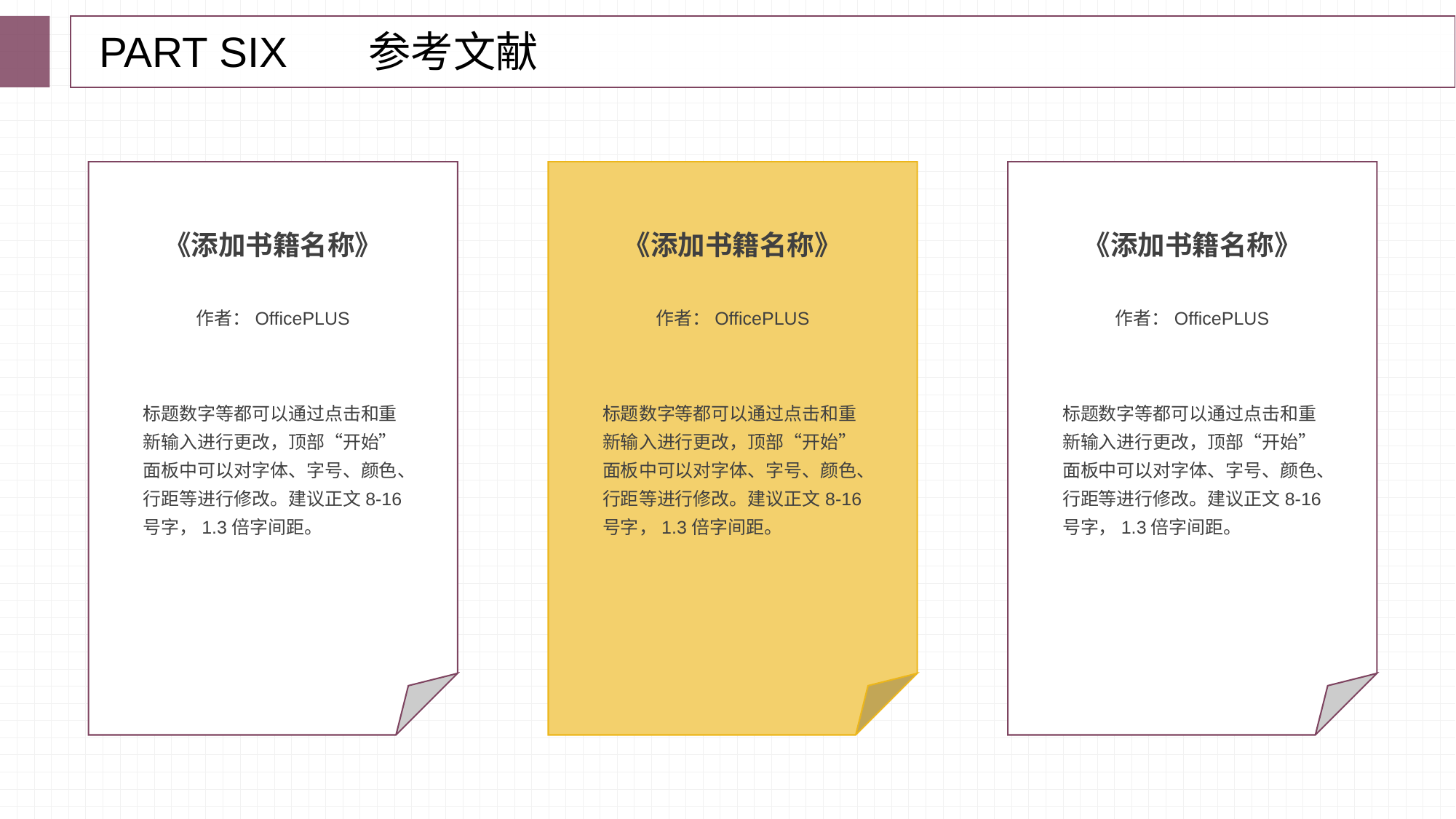

PART SIX      参考文献

《添加书籍名称》
《添加书籍名称》
《添加书籍名称》
作者：OfficePLUS
作者：OfficePLUS
作者：OfficePLUS
标题数字等都可以通过点击和重新输入进行更改，顶部“开始”面板中可以对字体、字号、颜色、行距等进行修改。建议正文8-16号字，1.3倍字间距。
标题数字等都可以通过点击和重新输入进行更改，顶部“开始”面板中可以对字体、字号、颜色、行距等进行修改。建议正文8-16号字，1.3倍字间距。
标题数字等都可以通过点击和重新输入进行更改，顶部“开始”面板中可以对字体、字号、颜色、行距等进行修改。建议正文8-16号字，1.3倍字间距。